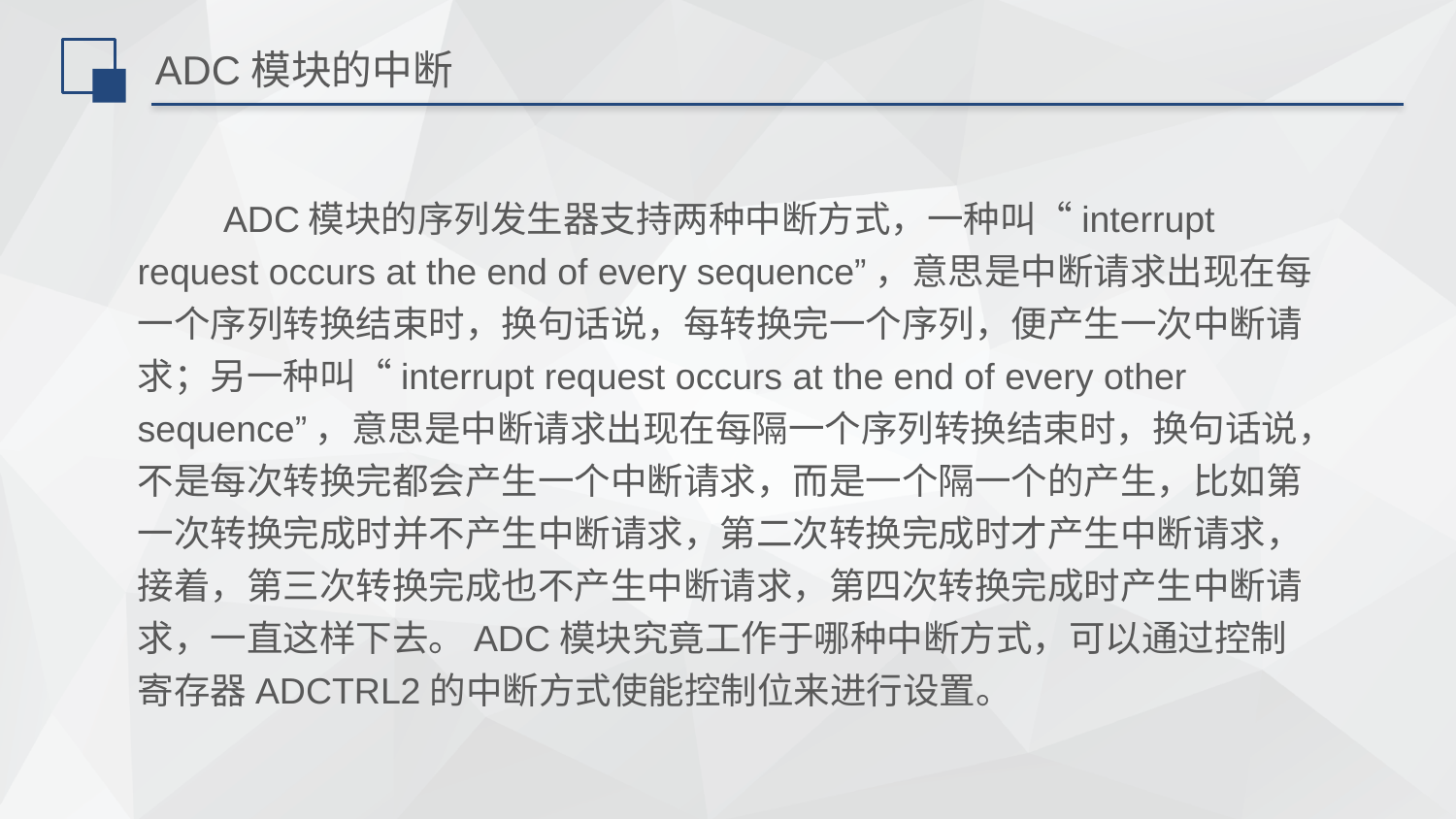

# ADC模块的中断
ADC模块的序列发生器支持两种中断方式，一种叫“interrupt request occurs at the end of every sequence”，意思是中断请求出现在每一个序列转换结束时，换句话说，每转换完一个序列，便产生一次中断请求；另一种叫“interrupt request occurs at the end of every other sequence”，意思是中断请求出现在每隔一个序列转换结束时，换句话说，不是每次转换完都会产生一个中断请求，而是一个隔一个的产生，比如第一次转换完成时并不产生中断请求，第二次转换完成时才产生中断请求，接着，第三次转换完成也不产生中断请求，第四次转换完成时产生中断请求，一直这样下去。ADC模块究竟工作于哪种中断方式，可以通过控制寄存器ADCTRL2的中断方式使能控制位来进行设置。